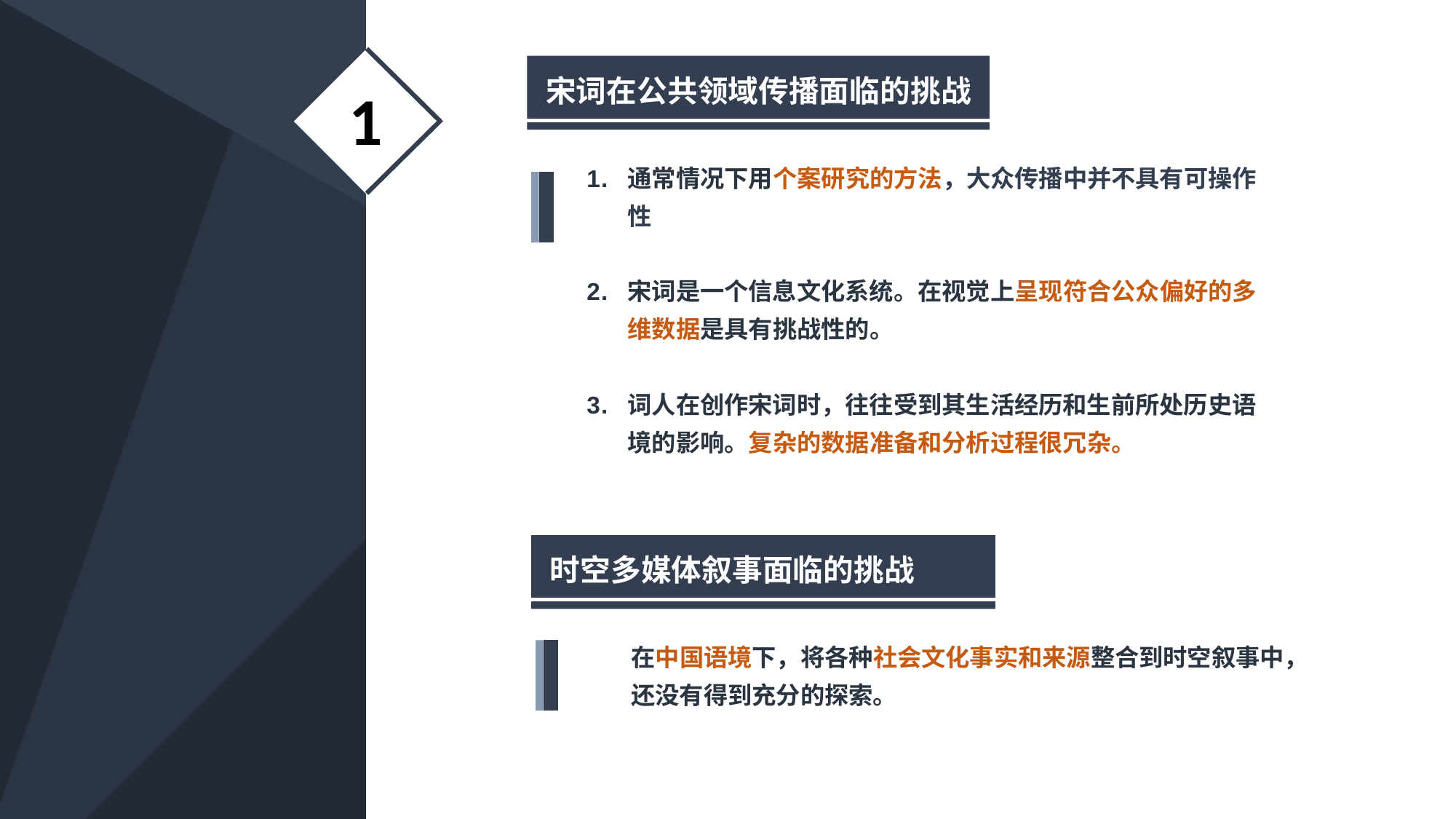

宋词在公共领域传播面临的挑战
通常情况下用个案研究的方法，大众传播中并不具有可操作性

宋词是一个信息文化系统。在视觉上呈现符合公众偏好的多维数据是具有挑战性的。

词人在创作宋词时，往往受到其生活经历和生前所处历史语境的影响。复杂的数据准备和分析过程很冗杂。
1

时空多媒体叙事面临的挑战
在中国语境下，将各种社会文化事实和来源整合到时空叙事中，还没有得到充分的探索。